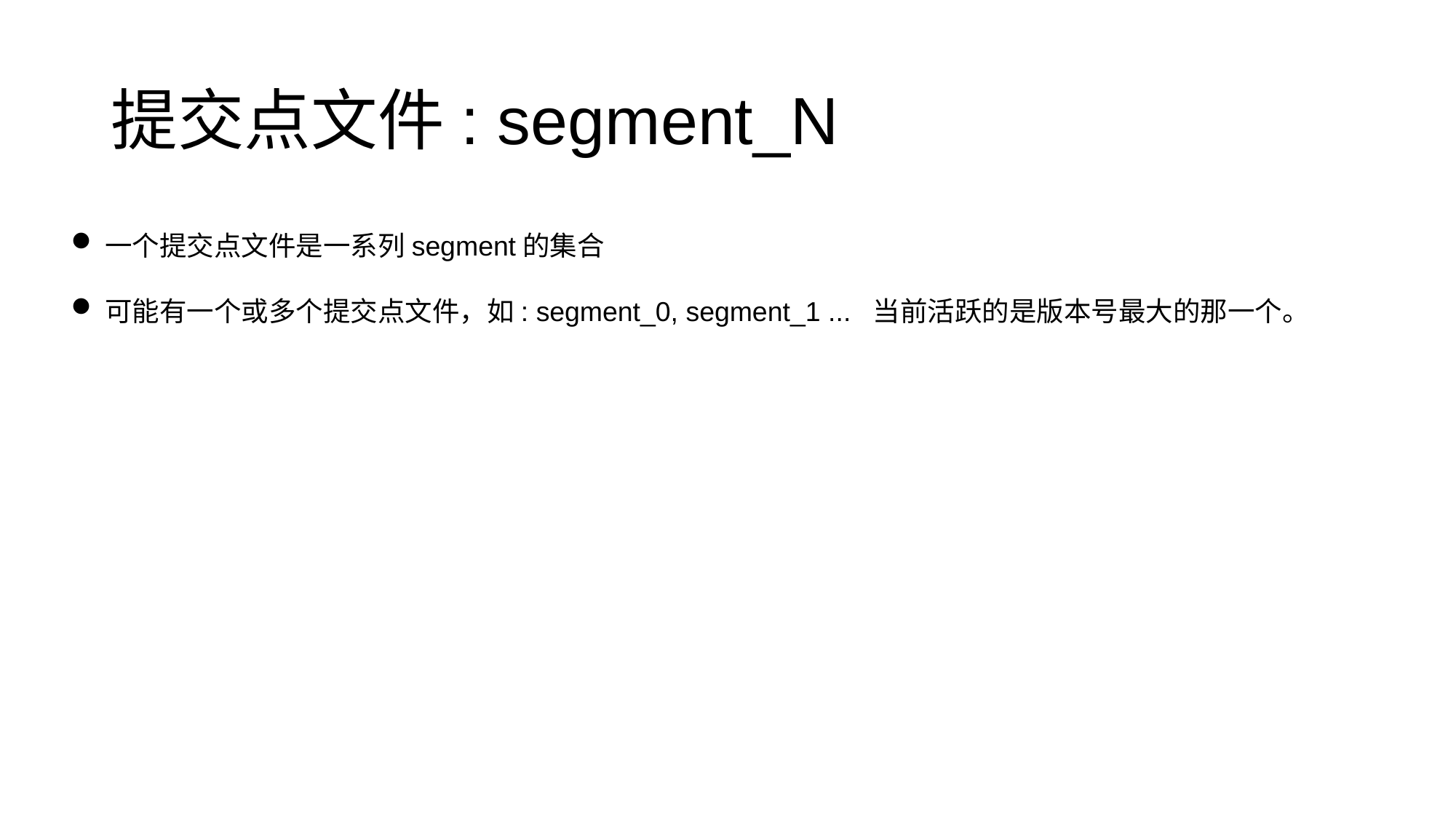

# 提交点文件: segment_N

一个提交点文件是一系列segment的集合

可能有一个或多个提交点文件，如: segment_0, segment_1 ...  当前活跃的是版本号最大的那一个。